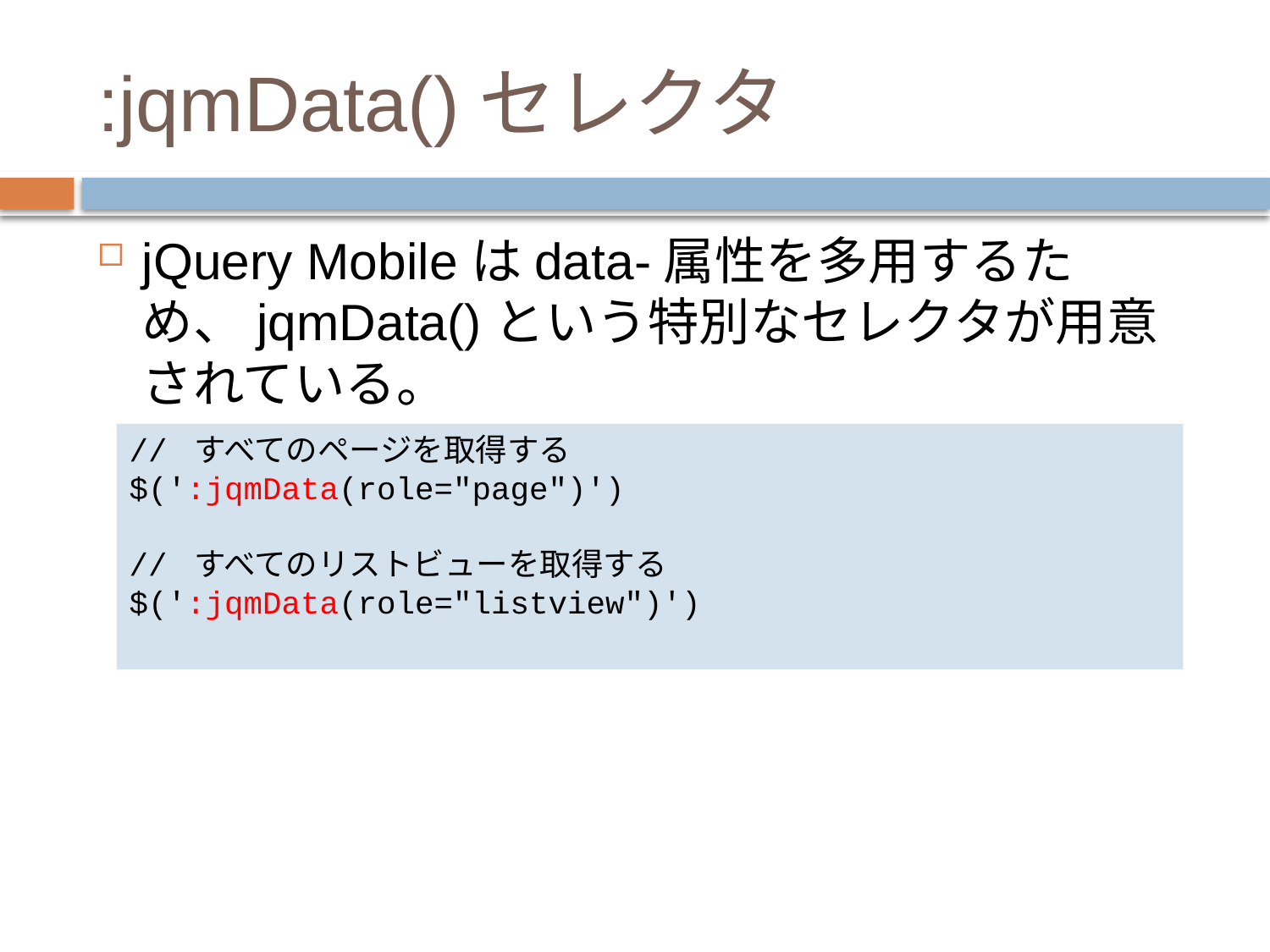

# :jqmData()セレクタ
jQuery Mobileはdata-属性を多用するため、jqmData()という特別なセレクタが用意されている。
// すべてのページを取得する
$(':jqmData(role="page")')

// すべてのリストビューを取得する
$(':jqmData(role="listview")')